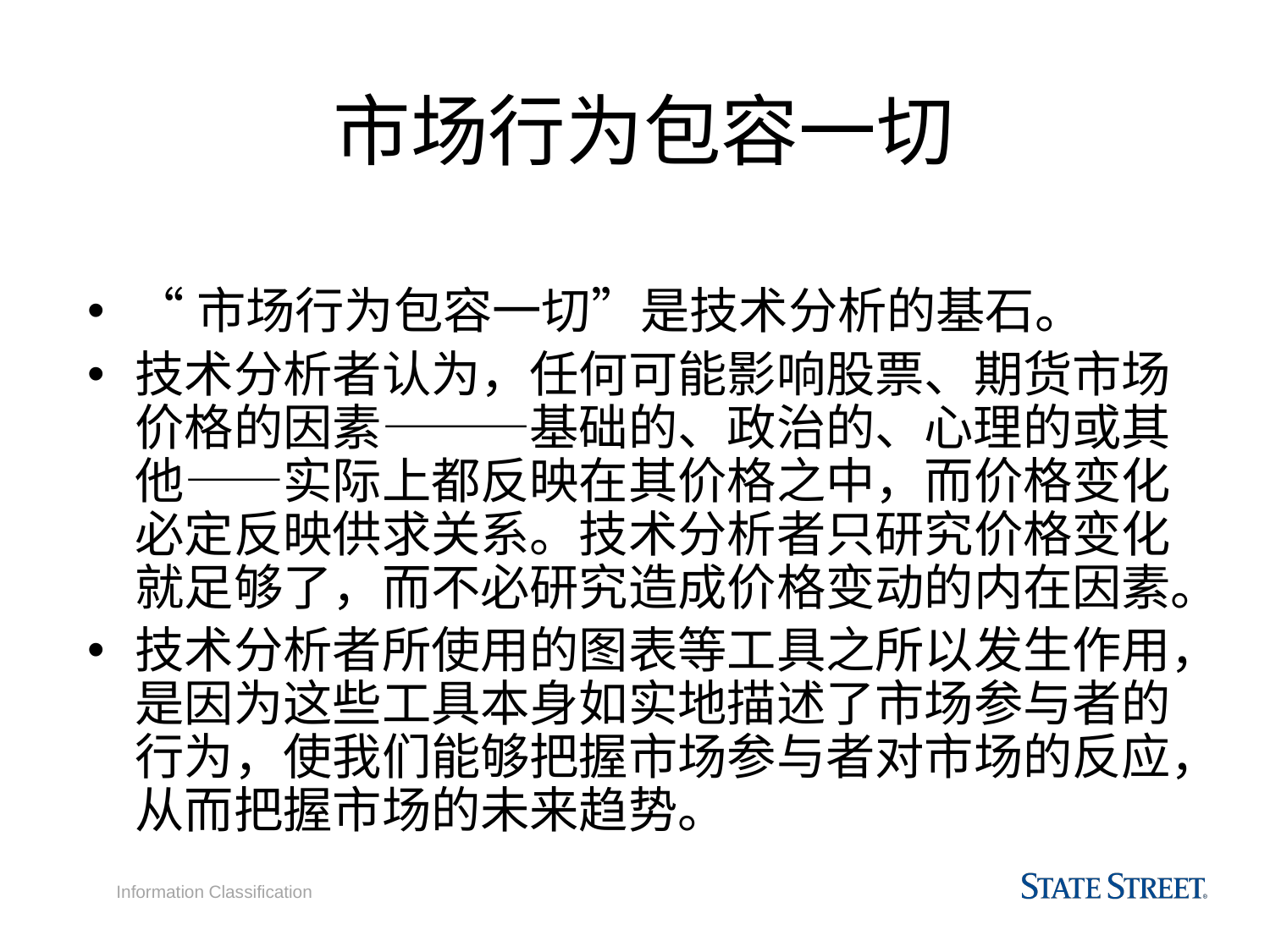

# 市场行为包容一切
“市场行为包容一切”是技术分析的基石。
技术分析者认为，任何可能影响股票、期货市场价格的因素———基础的、政治的、心理的或其他——实际上都反映在其价格之中，而价格变化必定反映供求关系。技术分析者只研究价格变化就足够了，而不必研究造成价格变动的内在因素。
技术分析者所使用的图表等工具之所以发生作用，是因为这些工具本身如实地描述了市场参与者的行为，使我们能够把握市场参与者对市场的反应，从而把握市场的未来趋势。